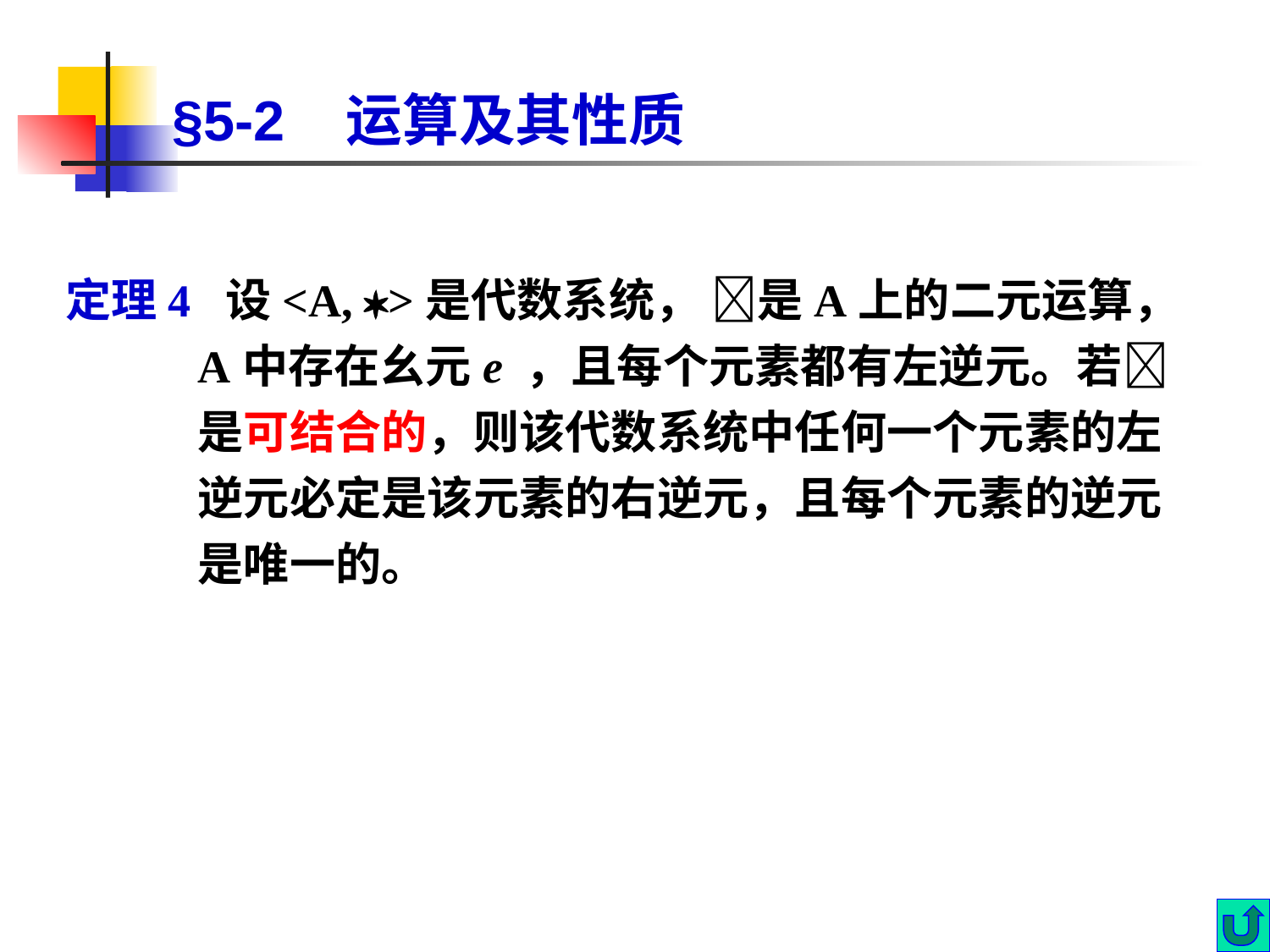

# §5-2   运算及其性质
定理4  设<A, ∗>是代数系统， ∗是A上的二元运算，A中存在幺元e ，且每个元素都有左逆元。若∗是可结合的，则该代数系统中任何一个元素的左逆元必定是该元素的右逆元，且每个元素的逆元是唯一的。
34